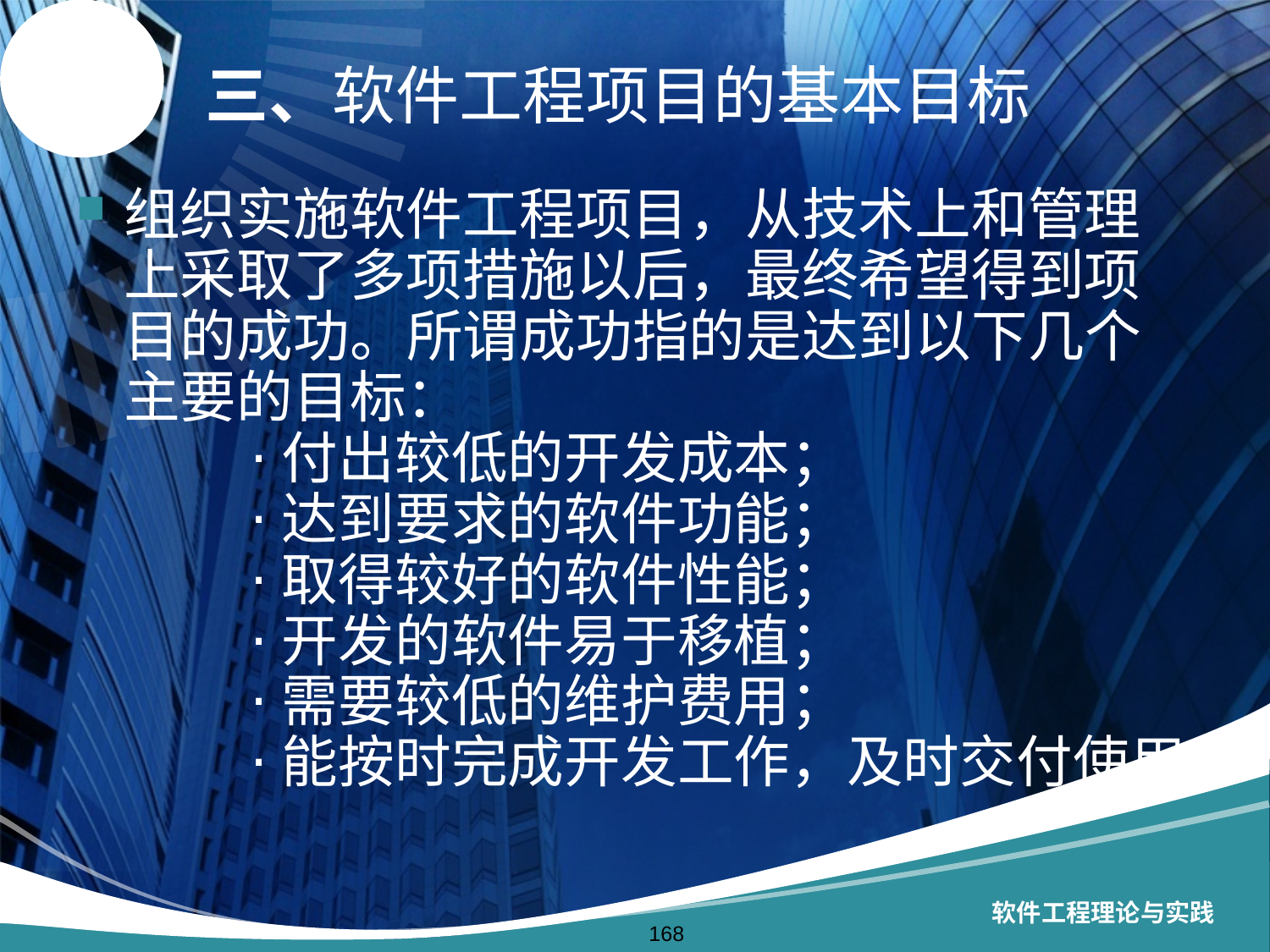

# 三、软件工程项目的基本目标
组织实施软件工程项目，从技术上和管理上采取了多项措施以后，最终希望得到项目的成功。所谓成功指的是达到以下几个主要的目标：
　　·付出较低的开发成本；
　　·达到要求的软件功能；
　　·取得较好的软件性能；
　　·开发的软件易于移植；
　　·需要较低的维护费用；
　　·能按时完成开发工作，及时交付使用。
软件工程理论与实践
168